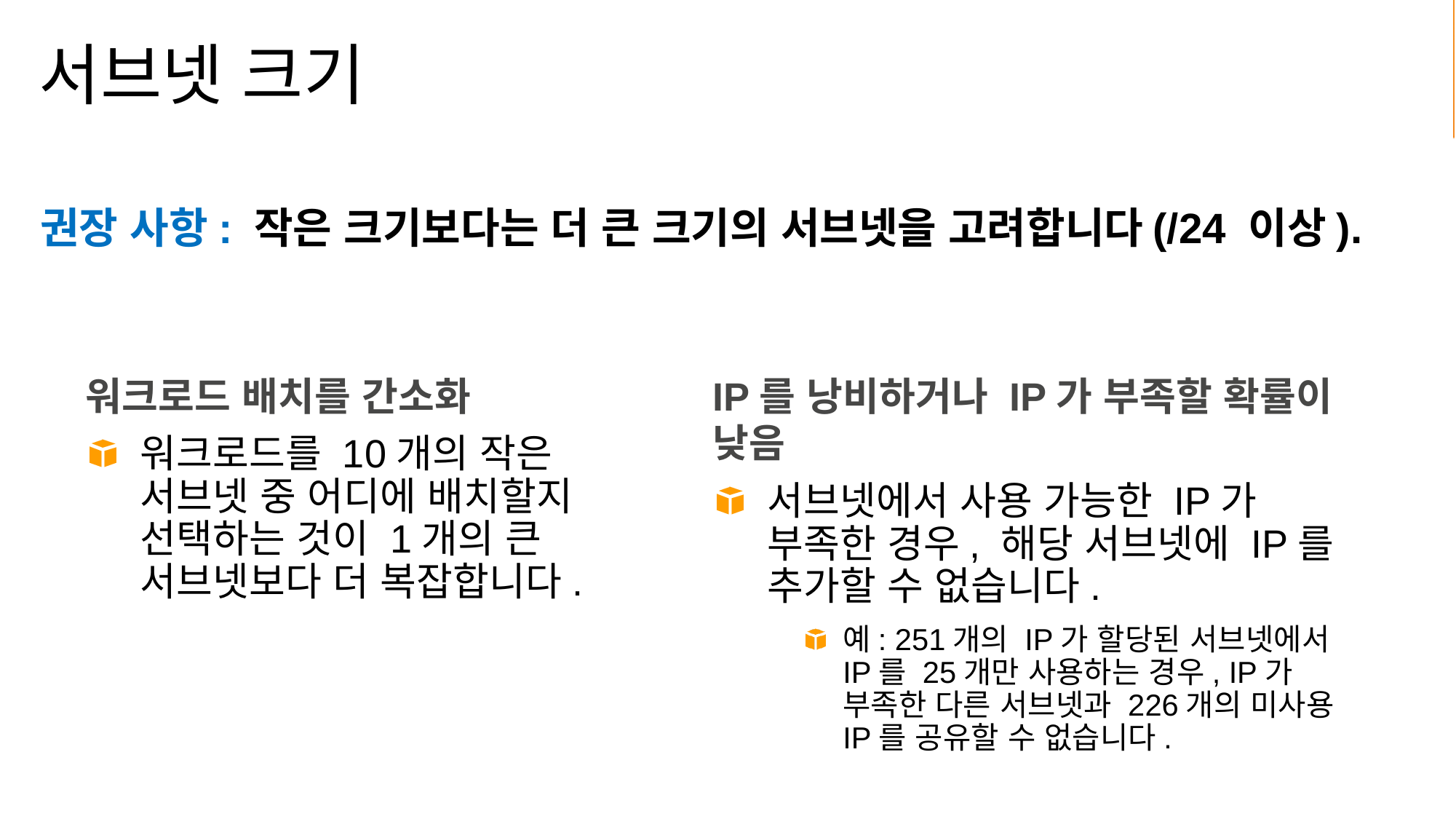

# 서브넷 크기
권장 사항: 작은 크기보다는 더 큰 크기의 서브넷을 고려합니다(/24 이상).
워크로드 배치를 간소화
워크로드를 10개의 작은 서브넷 중 어디에 배치할지 선택하는 것이 1개의 큰 서브넷보다 더 복잡합니다.
IP를 낭비하거나 IP가 부족할 확률이 낮음
서브넷에서 사용 가능한 IP가 부족한 경우, 해당 서브넷에 IP를 추가할 수 없습니다.
예: 251개의 IP가 할당된 서브넷에서 IP를 25개만 사용하는 경우, IP가 부족한 다른 서브넷과 226개의 미사용 IP를 공유할 수 없습니다.